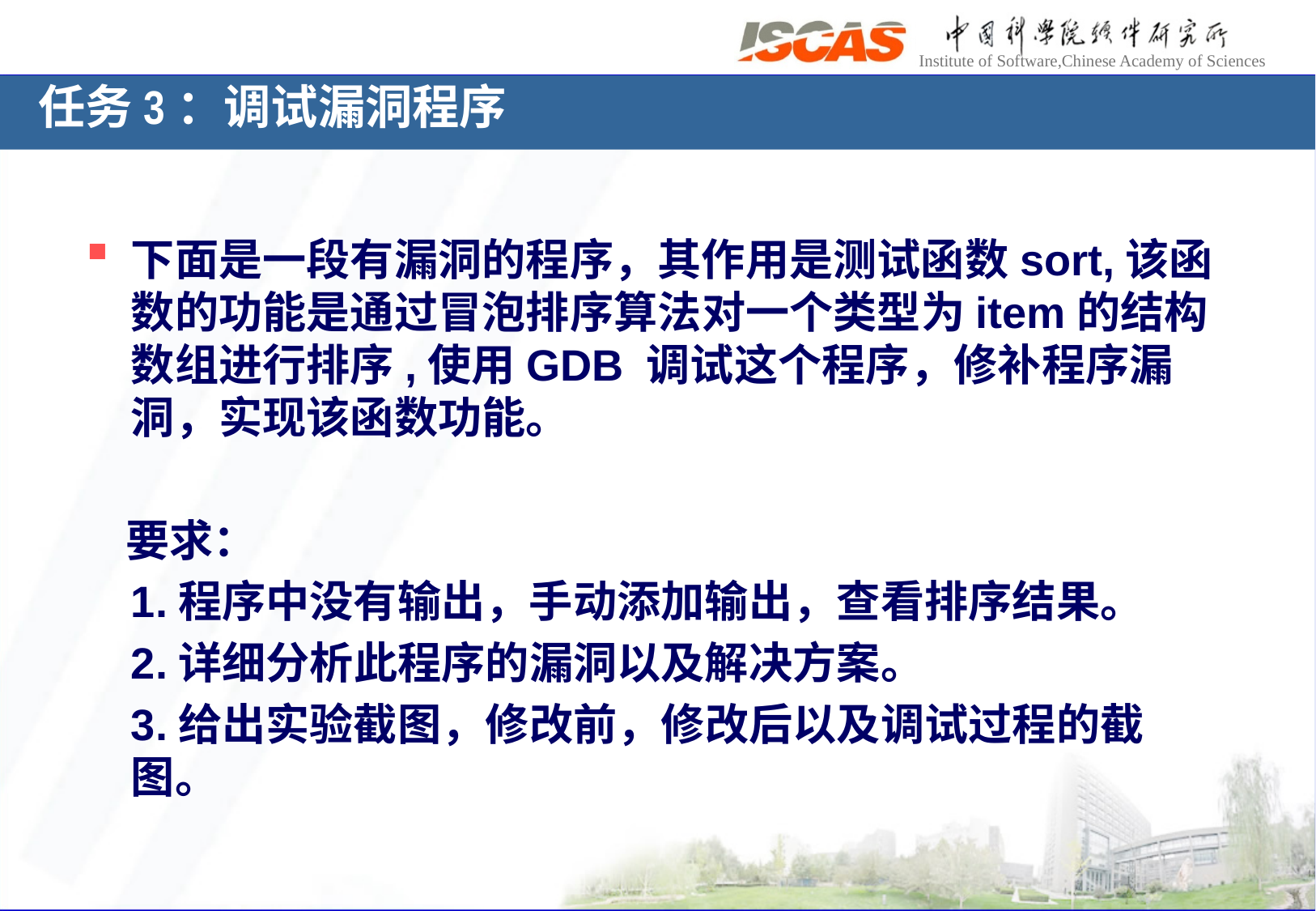

# 任务3：调试漏洞程序
下面是一段有漏洞的程序，其作用是测试函数sort,该函数的功能是通过冒泡排序算法对一个类型为item的结构数组进行排序,使用GDB 调试这个程序，修补程序漏洞，实现该函数功能。

   要求：
	1.程序中没有输出，手动添加输出，查看排序结果。
	2.详细分析此程序的漏洞以及解决方案。
	3.给出实验截图，修改前，修改后以及调试过程的截图。